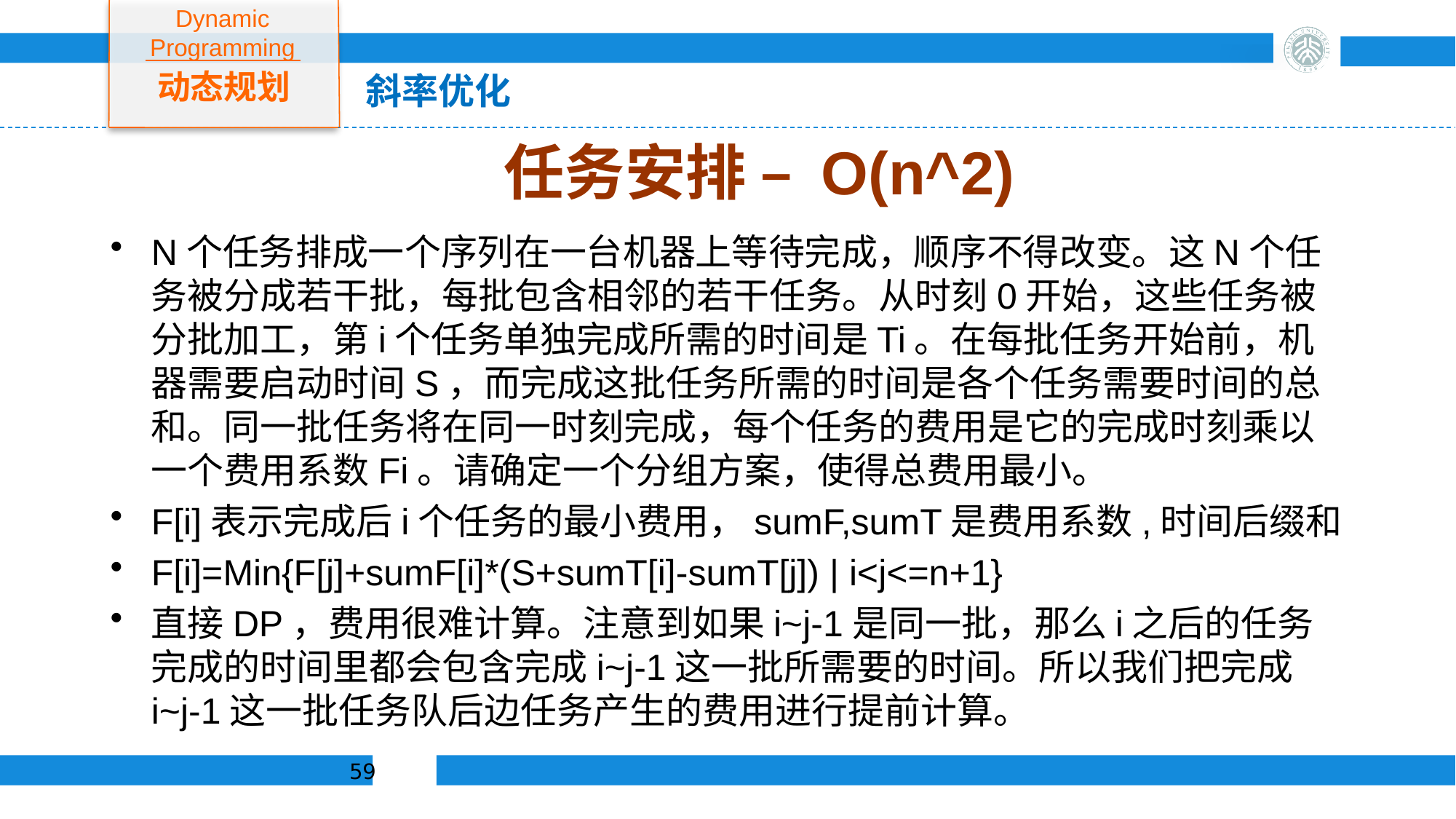

Dynamic Programming
动态规划
斜率优化
# 任务安排 – O(n^2)
N个任务排成一个序列在一台机器上等待完成，顺序不得改变。这N个任务被分成若干批，每批包含相邻的若干任务。从时刻0开始，这些任务被分批加工，第i个任务单独完成所需的时间是Ti。在每批任务开始前，机器需要启动时间S，而完成这批任务所需的时间是各个任务需要时间的总和。同一批任务将在同一时刻完成，每个任务的费用是它的完成时刻乘以一个费用系数Fi。请确定一个分组方案，使得总费用最小。
F[i]表示完成后i个任务的最小费用，sumF,sumT是费用系数,时间后缀和
F[i]=Min{F[j]+sumF[i]*(S+sumT[i]-sumT[j]) | i<j<=n+1}
直接DP，费用很难计算。注意到如果i~j-1是同一批，那么i之后的任务完成的时间里都会包含完成i~j-1这一批所需要的时间。所以我们把完成i~j-1这一批任务队后边任务产生的费用进行提前计算。